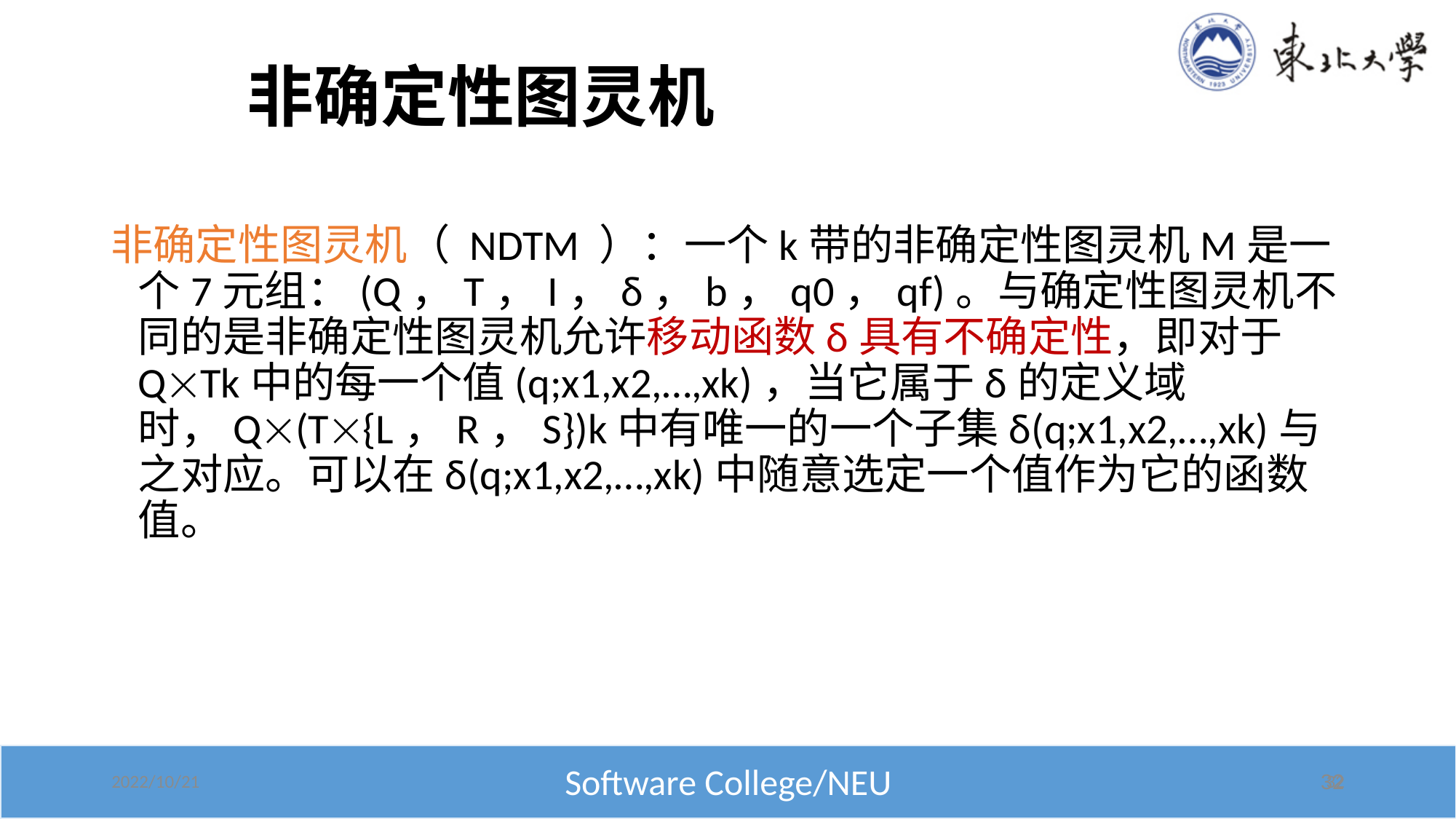

# 非确定性图灵机
非确定性图灵机（ NDTM ）：一个k带的非确定性图灵机M是一个7元组：(Q，T，I，δ，b，q0，qf)。与确定性图灵机不同的是非确定性图灵机允许移动函数δ具有不确定性，即对于Q×Tk中的每一个值(q;x1,x2,…,xk)，当它属于δ的定义域时，Q×(T×{L，R，S})k中有唯一的一个子集δ(q;x1,x2,…,xk)与之对应。可以在δ(q;x1,x2,…,xk)中随意选定一个值作为它的函数值。

32